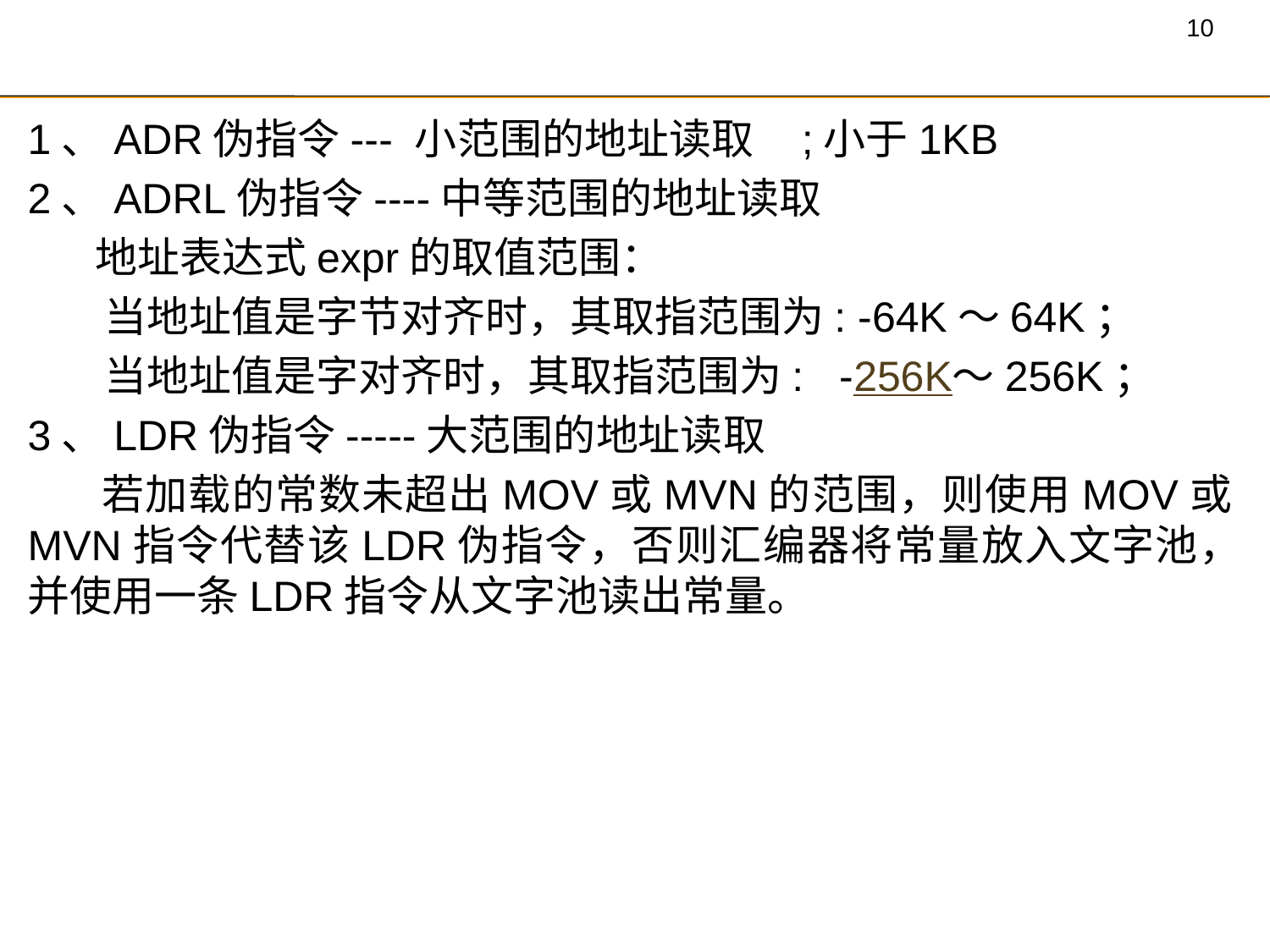

1、ADR伪指令--- 小范围的地址读取    ;小于1KB
2、ADRL伪指令----中等范围的地址读取
      地址表达式expr的取值范围：
       当地址值是字节对齐时，其取指范围为: -64K～64K；
       当地址值是字对齐时，其取指范围为:   -256K～256K；
3、LDR伪指令-----大范围的地址读取
      若加载的常数未超出MOV或MVN的范围，则使用MOV或MVN指令代替该LDR伪指令，否则汇编器将常量放入文字池，并使用一条LDR指令从文字池读出常量。